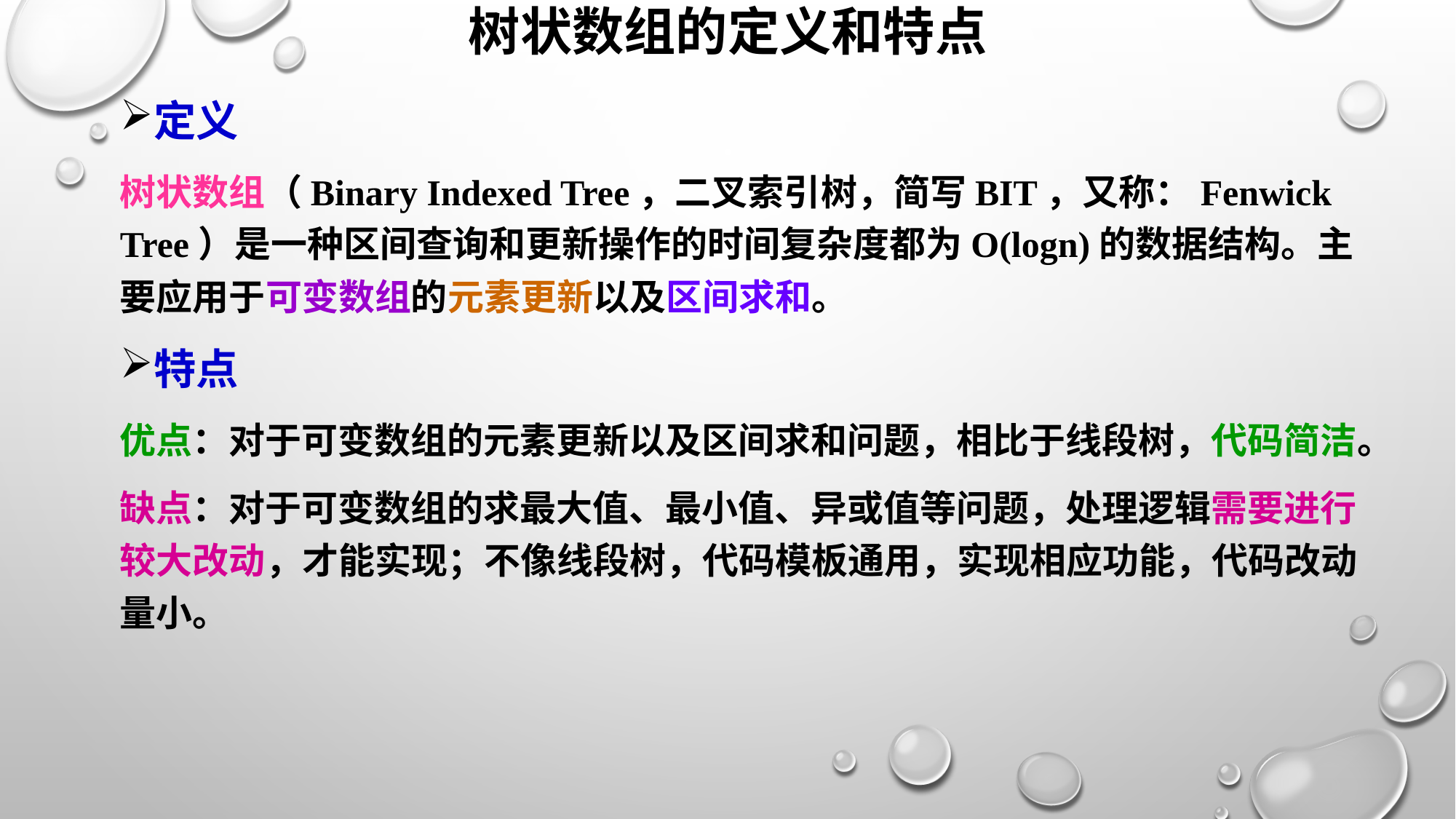

# 树状数组的定义和特点
定义
树状数组（Binary Indexed Tree，二叉索引树，简写BIT，又称：Fenwick Tree）是一种区间查询和更新操作的时间复杂度都为O(logn)的数据结构。主要应用于可变数组的元素更新以及区间求和。
特点
优点：对于可变数组的元素更新以及区间求和问题，相比于线段树，代码简洁。
缺点：对于可变数组的求最大值、最小值、异或值等问题，处理逻辑需要进行较大改动，才能实现；不像线段树，代码模板通用，实现相应功能，代码改动量小。